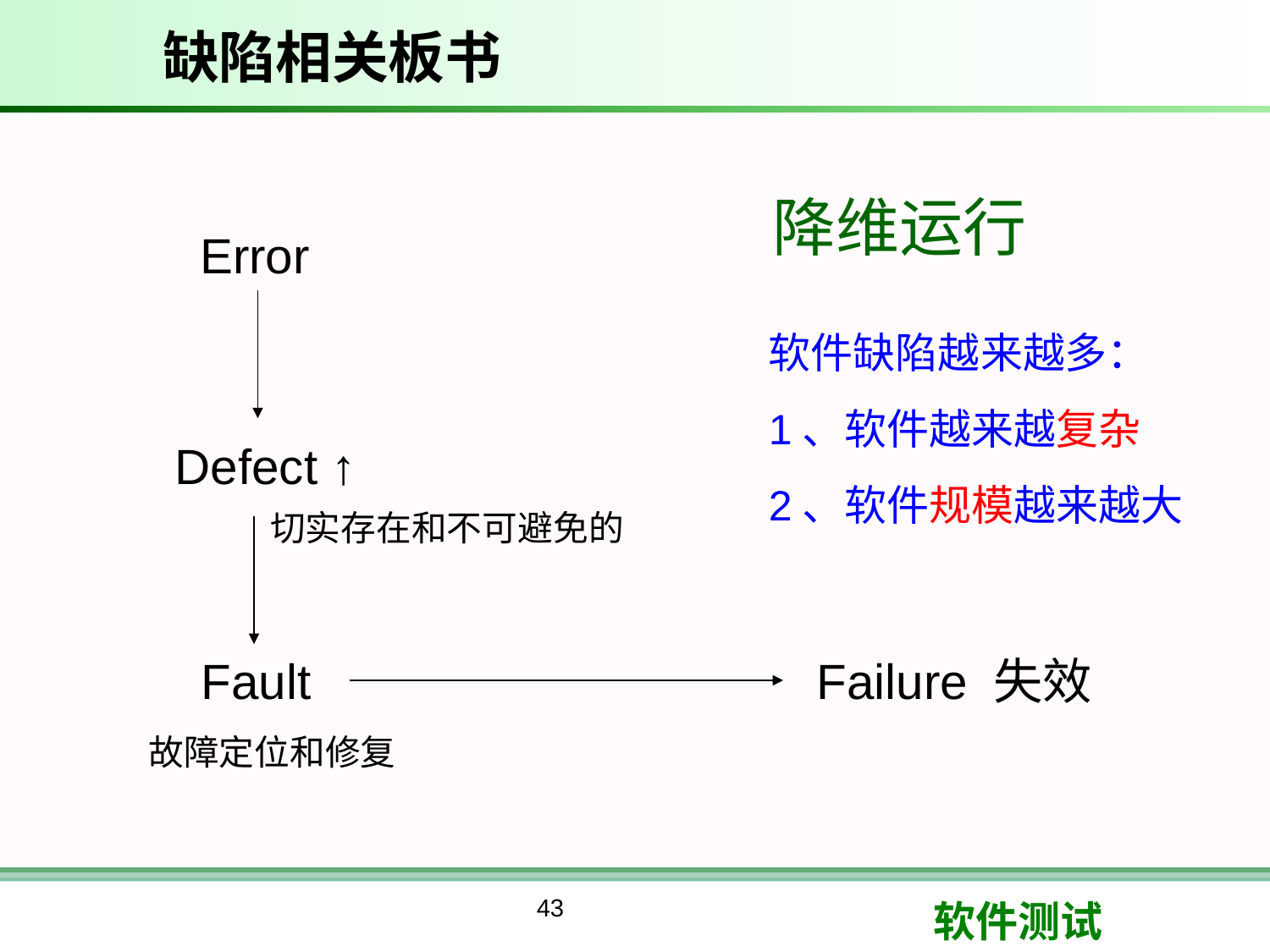

# 缺陷相关板书
降维运行
Error
软件缺陷越来越多：
1、软件越来越复杂
2、软件规模越来越大
Defect ↑
切实存在和不可避免的
Fault
Failure 失效
故障定位和修复
43